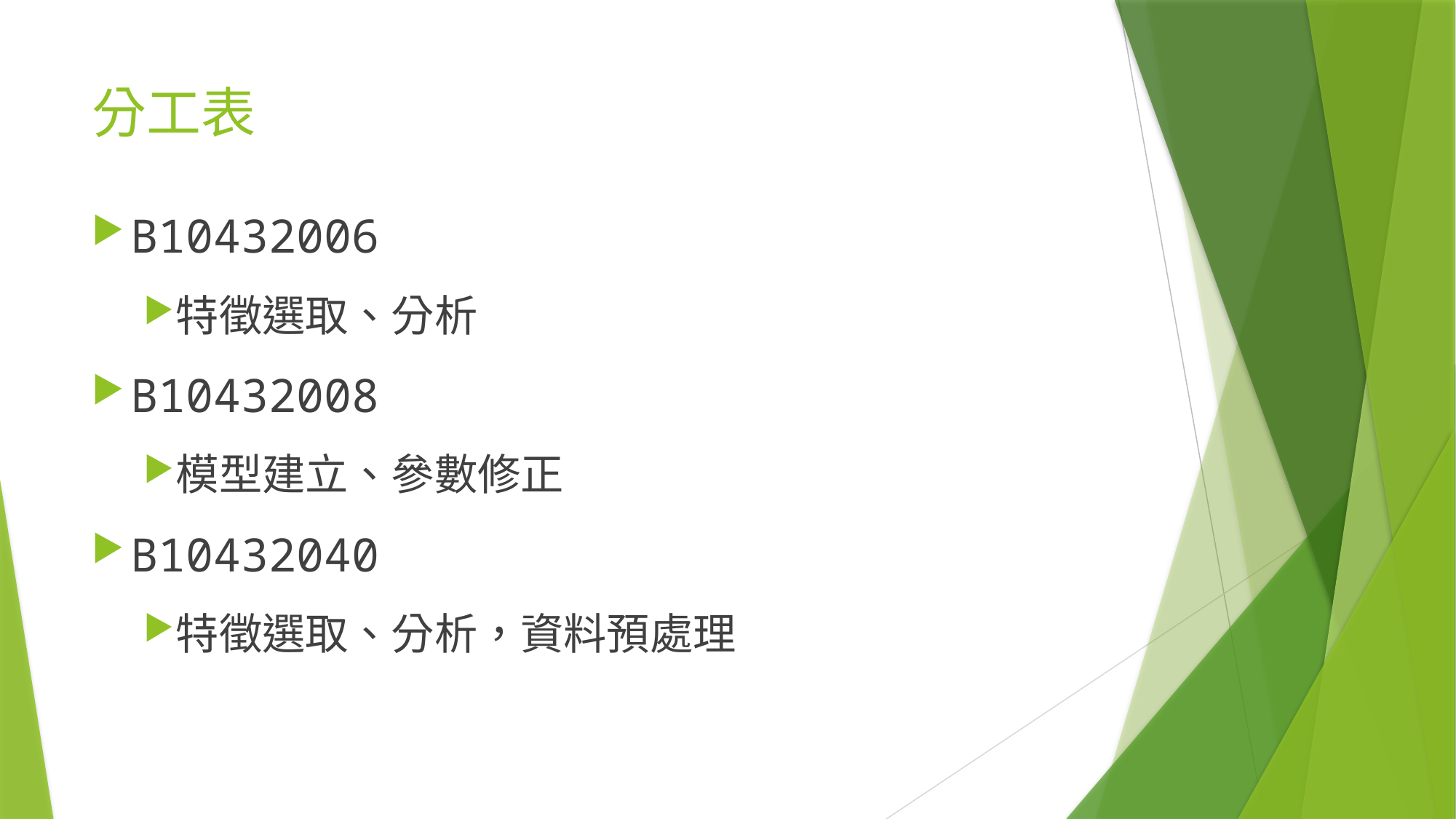

# 分工表
B10432006
特徵選取、分析
B10432008
模型建立、參數修正
B10432040
特徵選取、分析，資料預處理